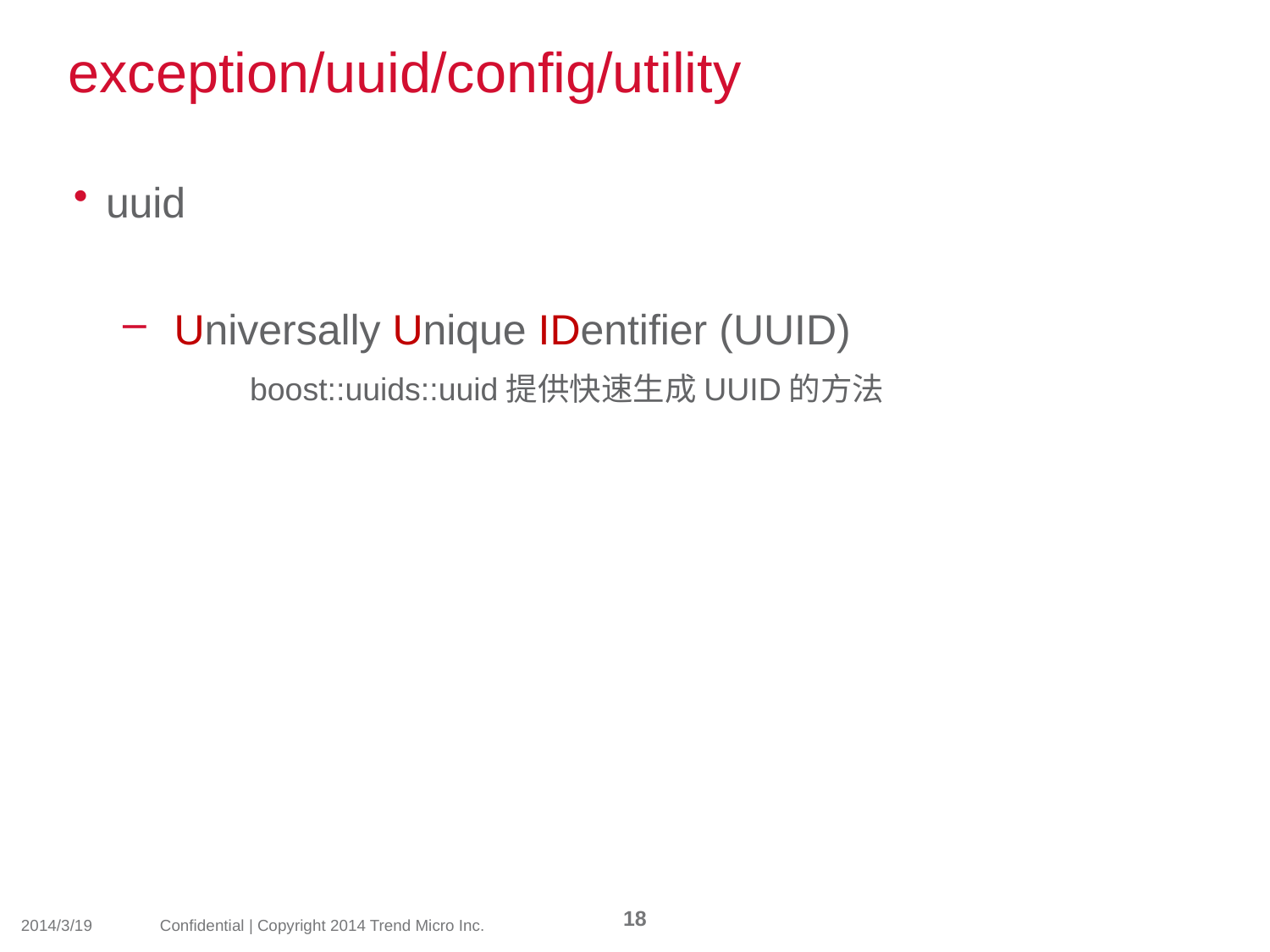

# exception/uuid/config/utility
uuid

Universally Unique IDentifier (UUID)
	boost::uuids::uuid提供快速生成UUID的方法

18
2014/3/19
Confidential | Copyright 2014 Trend Micro Inc.